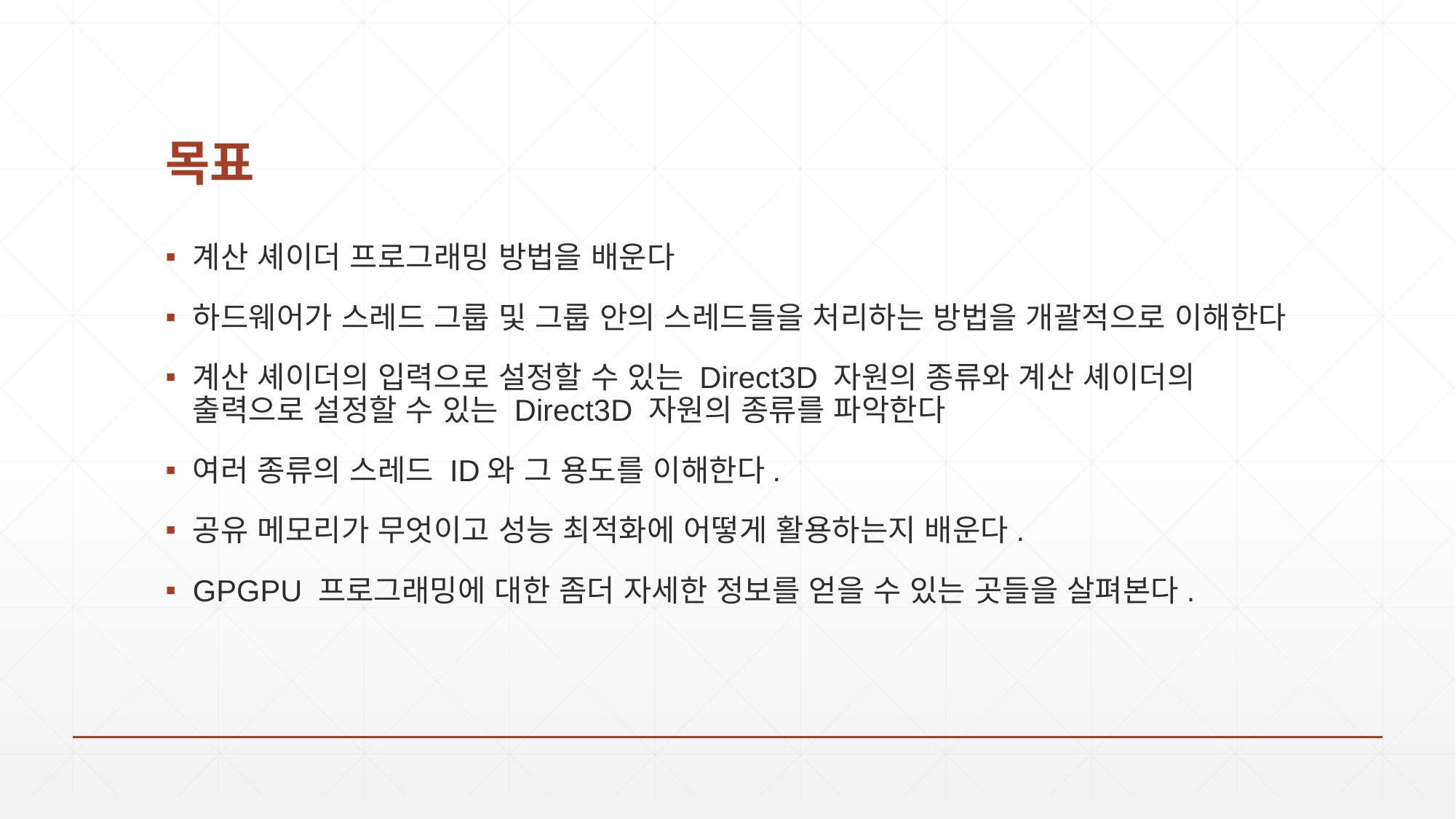

# 목표
계산 셰이더 프로그래밍 방법을 배운다
하드웨어가 스레드 그룹 및 그룹 안의 스레드들을 처리하는 방법을 개괄적으로 이해한다
계산 셰이더의 입력으로 설정할 수 있는 Direct3D 자원의 종류와 계산 셰이더의 출력으로 설정할 수 있는 Direct3D 자원의 종류를 파악한다
여러 종류의 스레드 ID와 그 용도를 이해한다.
공유 메모리가 무엇이고 성능 최적화에 어떻게 활용하는지 배운다.
GPGPU 프로그래밍에 대한 좀더 자세한 정보를 얻을 수 있는 곳들을 살펴본다.